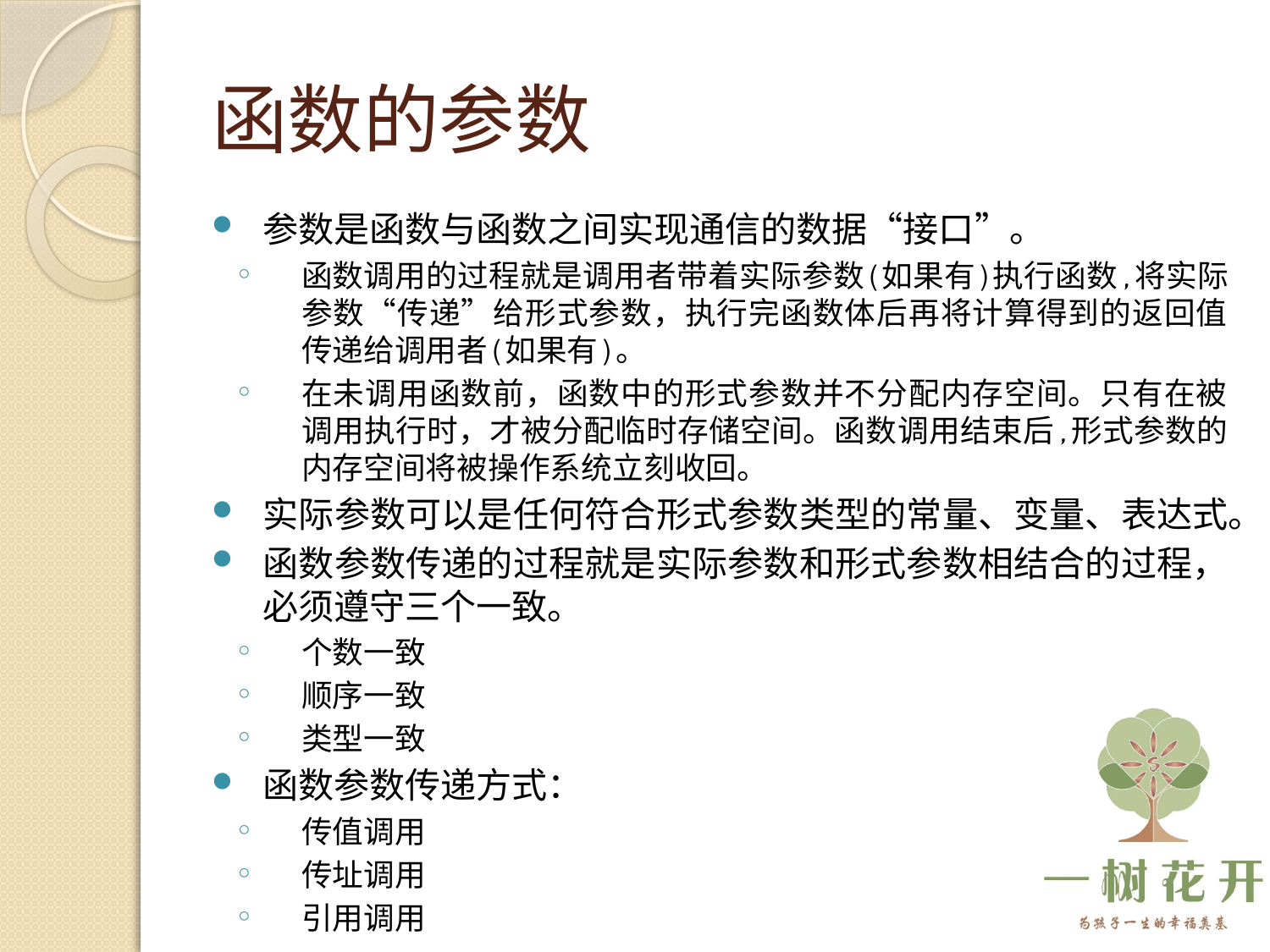

# 函数的参数
参数是函数与函数之间实现通信的数据“接口”。
函数调用的过程就是调用者带着实际参数(如果有)执行函数,将实际参数“传递”给形式参数，执行完函数体后再将计算得到的返回值传递给调用者(如果有)。
在未调用函数前，函数中的形式参数并不分配内存空间。只有在被调用执行时，才被分配临时存储空间。函数调用结束后,形式参数的内存空间将被操作系统立刻收回。
实际参数可以是任何符合形式参数类型的常量、变量、表达式。
函数参数传递的过程就是实际参数和形式参数相结合的过程，必须遵守三个一致。
个数一致
顺序一致
类型一致
函数参数传递方式：
传值调用
传址调用
引用调用